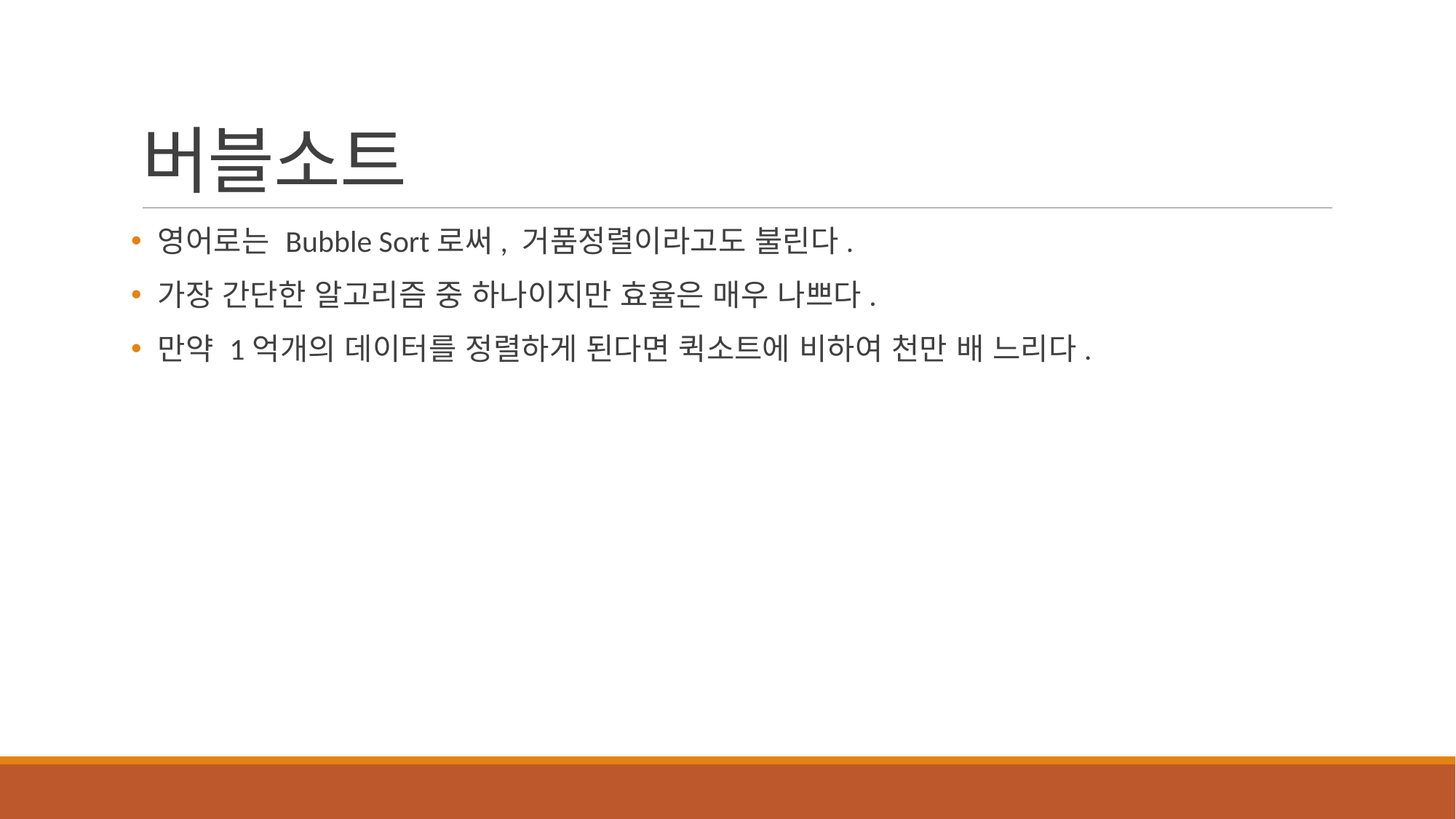

# 버블소트
 영어로는 Bubble Sort로써, 거품정렬이라고도 불린다.
 가장 간단한 알고리즘 중 하나이지만 효율은 매우 나쁘다.
 만약 1억개의 데이터를 정렬하게 된다면 퀵소트에 비하여 천만 배 느리다.